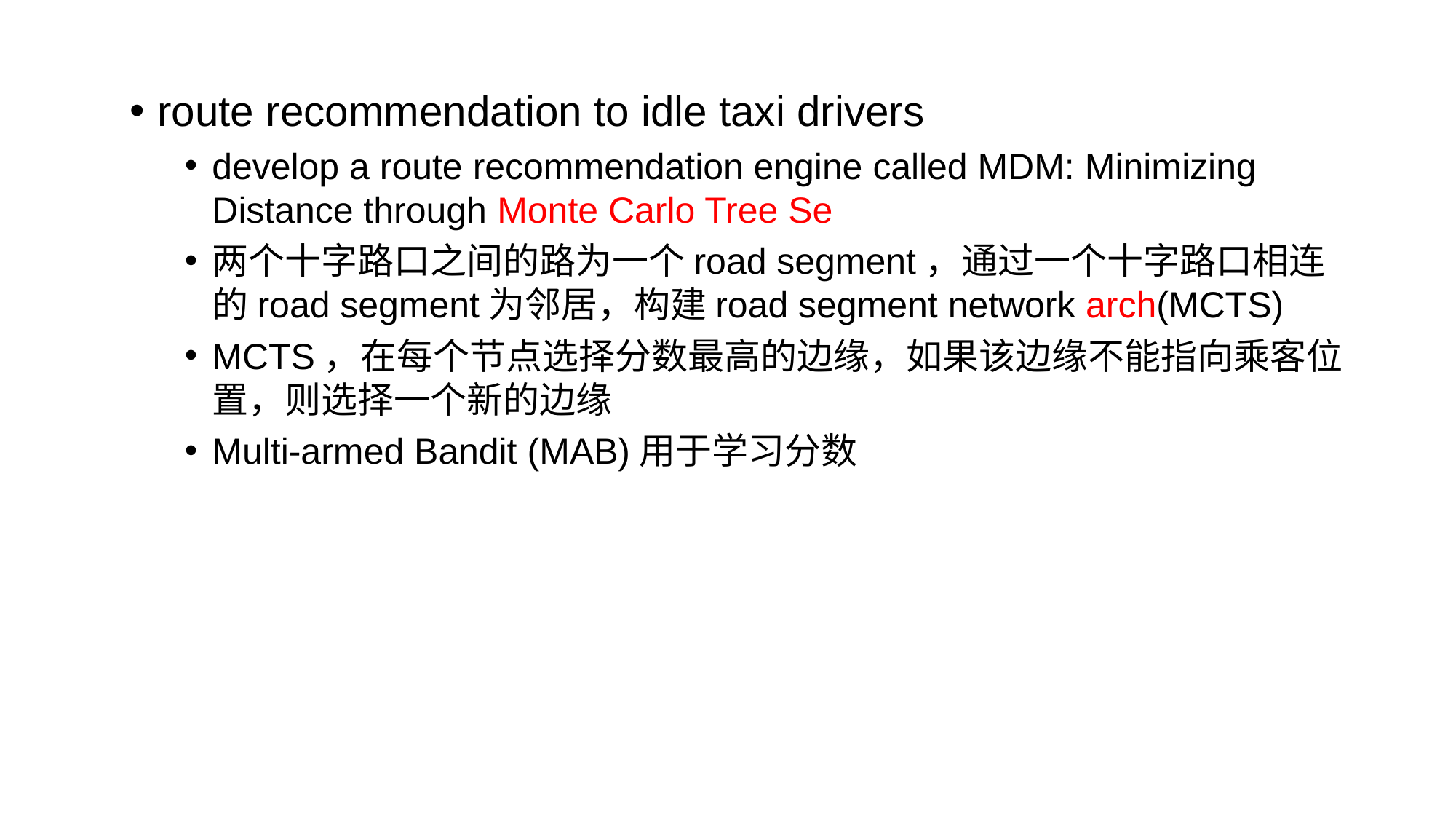

route recommendation to idle taxi drivers
develop a route recommendation engine called MDM: Minimizing Distance through Monte Carlo Tree Se
两个十字路口之间的路为一个road segment，通过一个十字路口相连的road segment为邻居，构建road segment network arch(MCTS)
MCTS，在每个节点选择分数最高的边缘，如果该边缘不能指向乘客位置，则选择一个新的边缘
Multi-armed Bandit (MAB)用于学习分数